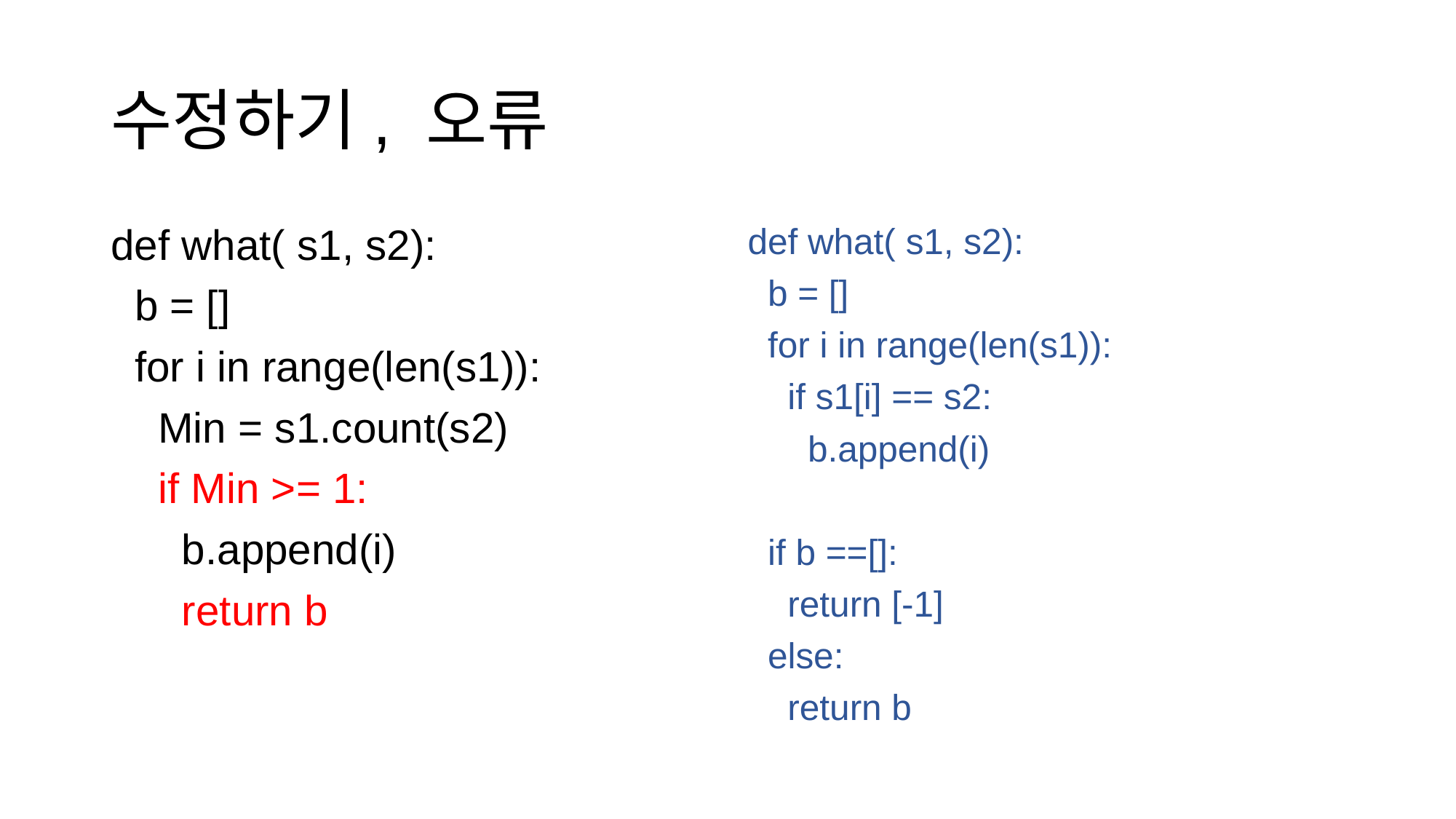

# 수정하기, 오류
def what( s1, s2):
  b = []
  for i in range(len(s1)):
    Min = s1.count(s2)
    if Min >= 1:
      b.append(i)
      return b
def what( s1, s2):
  b = []
  for i in range(len(s1)):
    if s1[i] == s2:
      b.append(i)

  if b ==[]:
    return [-1]
  else:
    return b